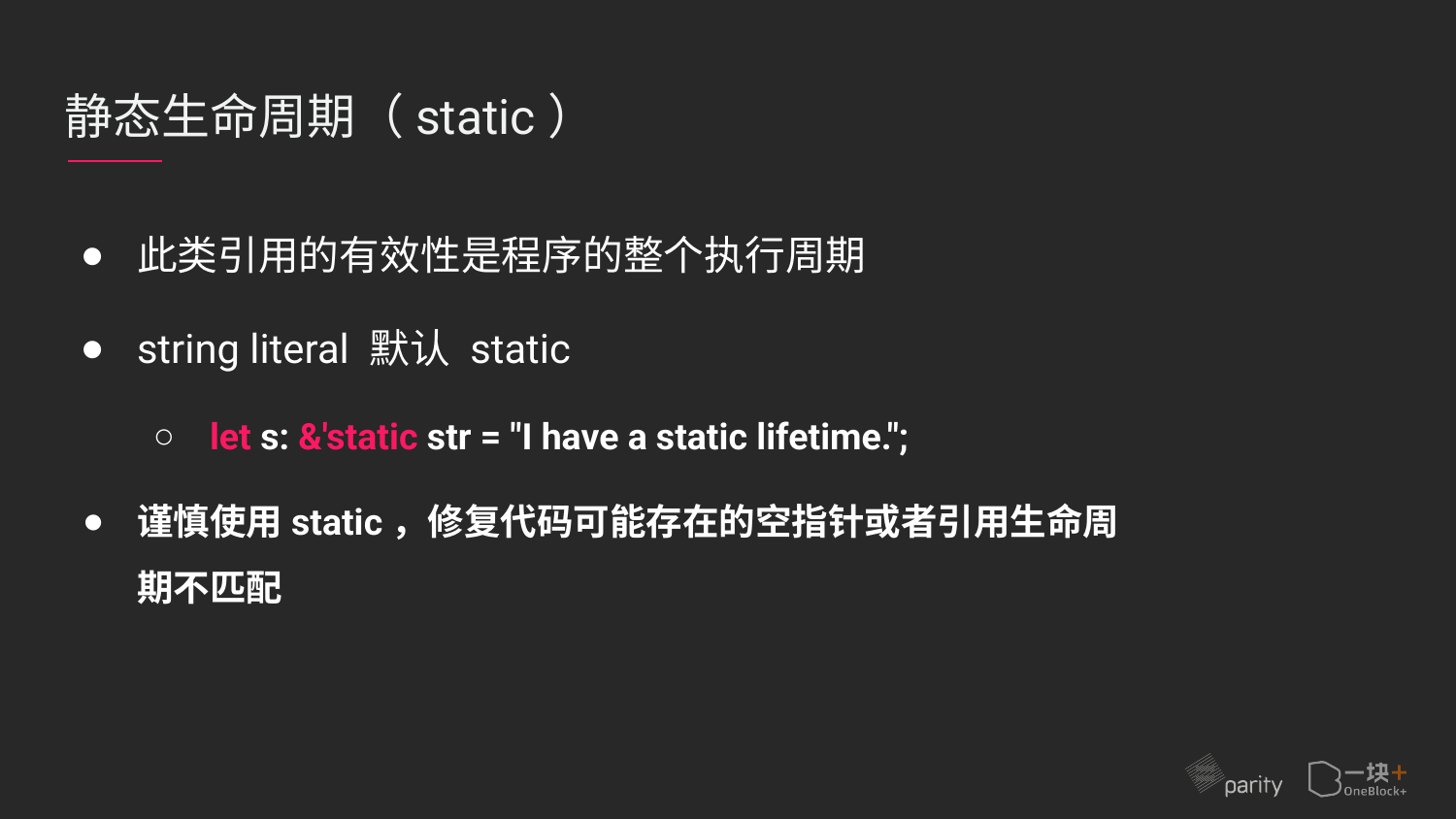

# 静态生命周期（static）
此类引用的有效性是程序的整个执行周期
string literal 默认 static
let s: &'static str = "I have a static lifetime.";
谨慎使用static，修复代码可能存在的空指针或者引用生命周期不匹配